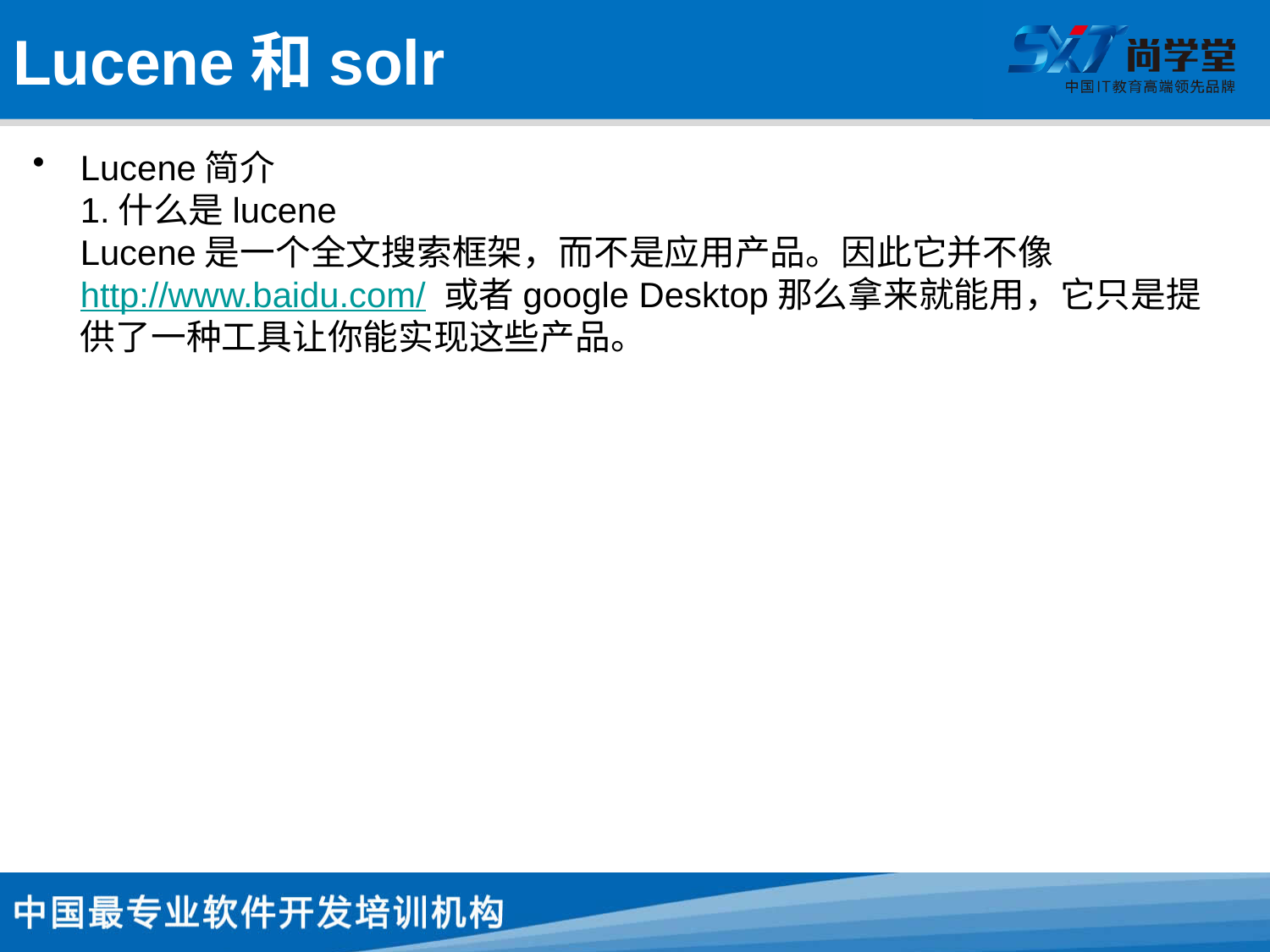

# Lucene和solr
Lucene简介
1.什么是lucene
Lucene是一个全文搜索框架，而不是应用产品。因此它并不像http://www.baidu.com/ 或者google Desktop那么拿来就能用，它只是提供了一种工具让你能实现这些产品。